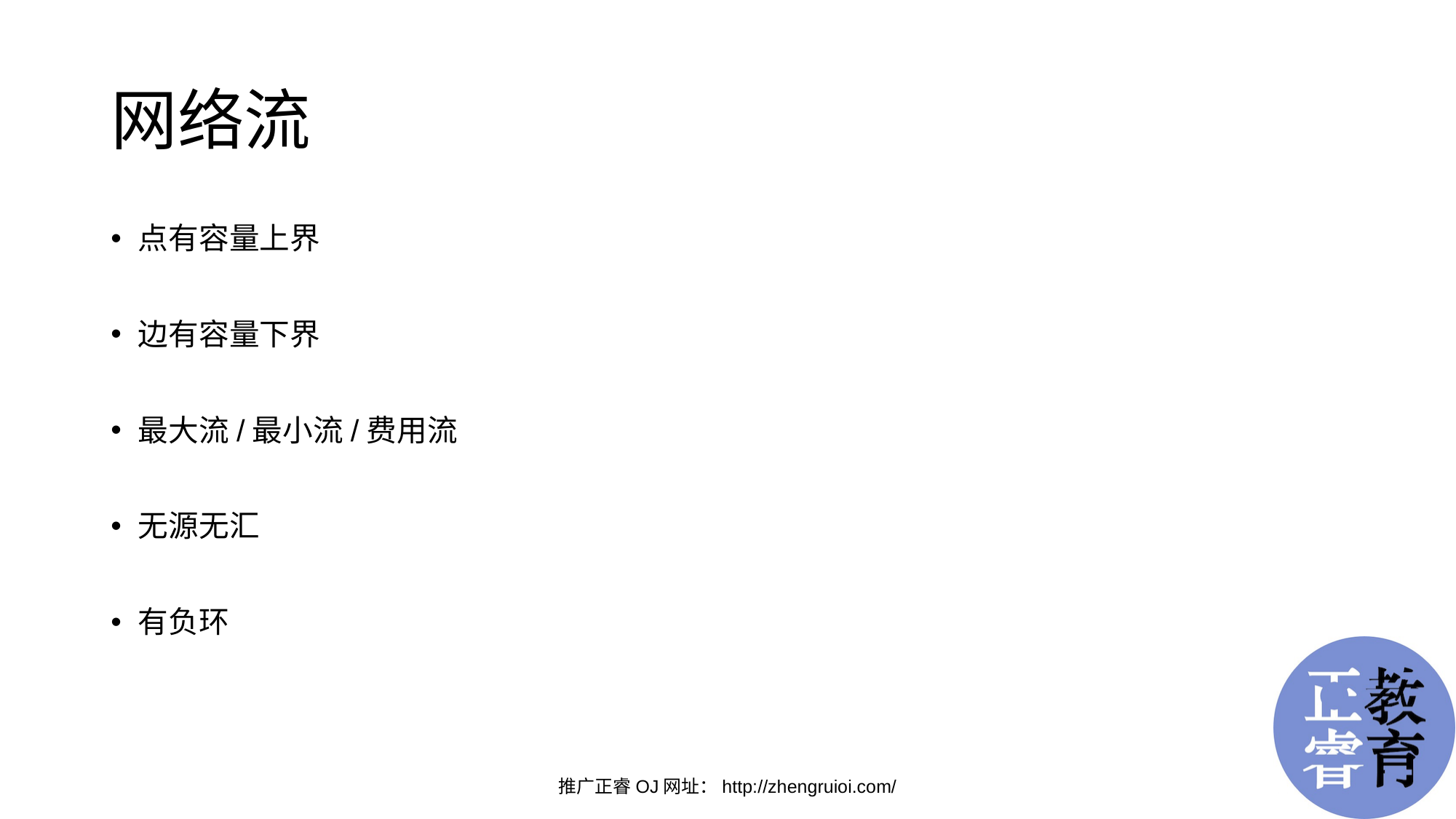

# 网络流
点有容量上界

边有容量下界

最大流/最小流/费用流

无源无汇

有负环